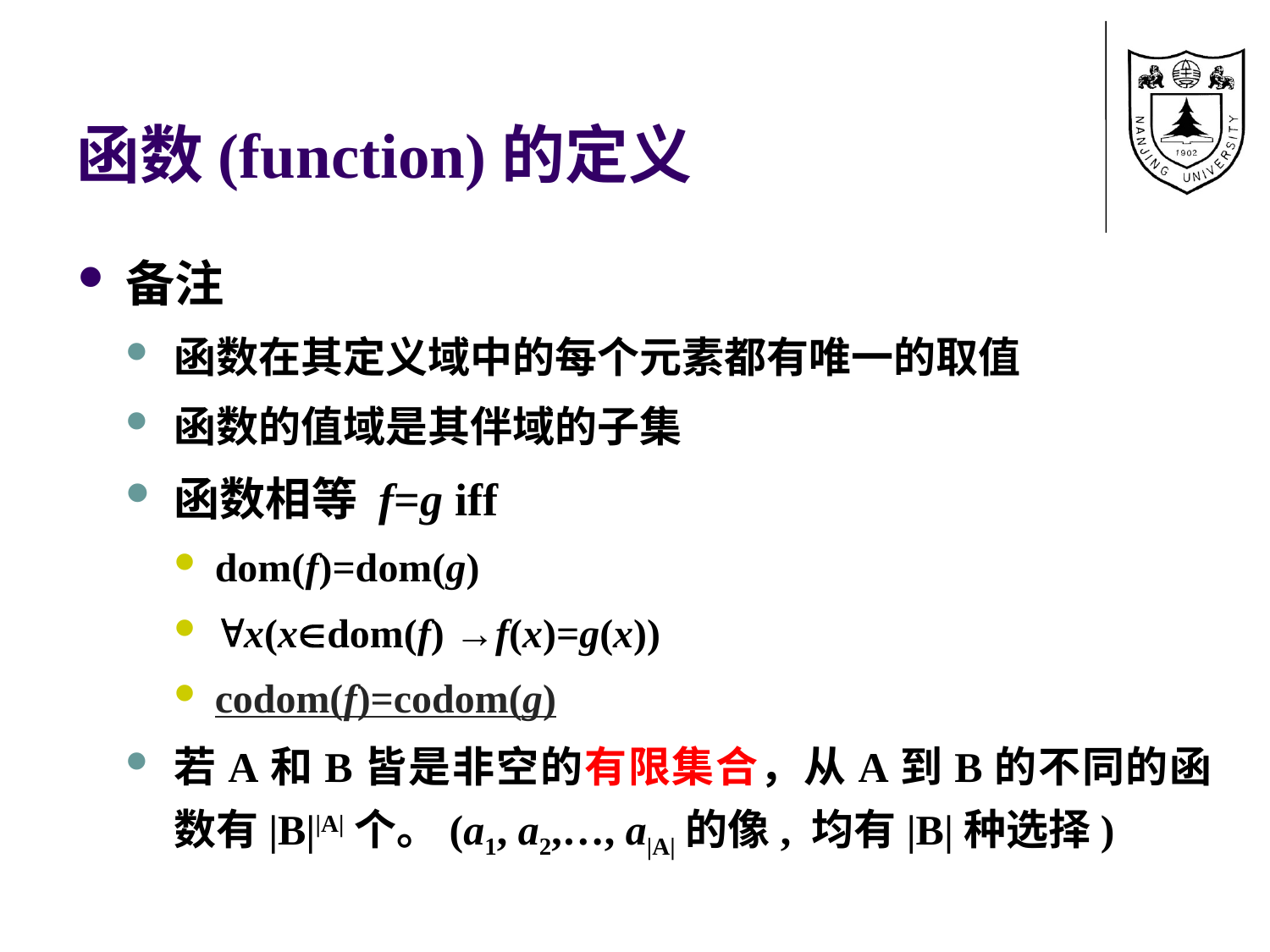

# 函数(function)的定义
备注
函数在其定义域中的每个元素都有唯一的取值
函数的值域是其伴域的子集
函数相等 f=g iff
dom(f)=dom(g)
∀x(x∈dom(f) →f(x)=g(x))
codom(f)=codom(g)
若A和B皆是非空的有限集合，从A到B的不同的函数有|B||A|个。(a1, a2,…, a|A|的像, 均有|B|种选择)